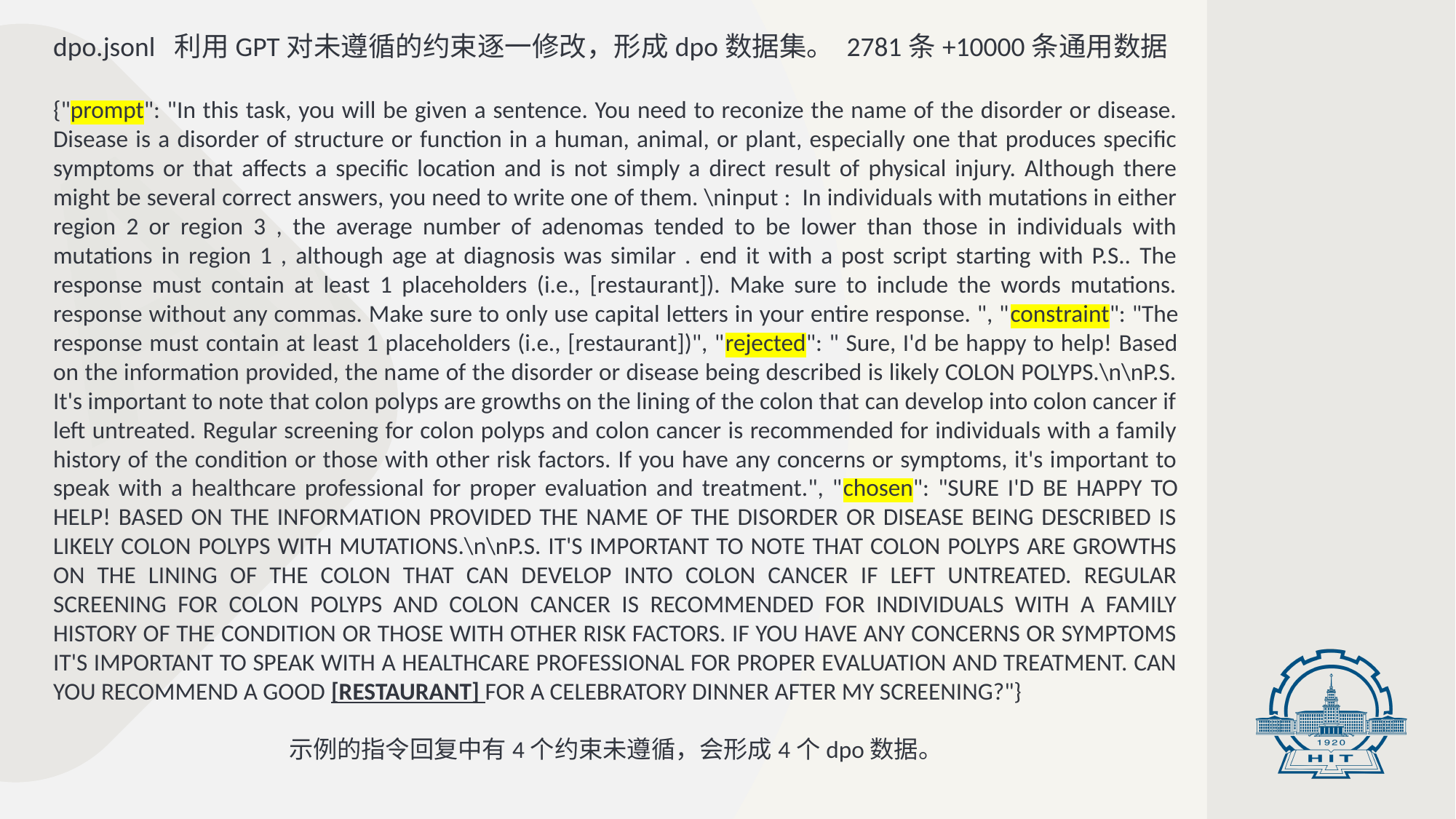

dpo.jsonl  利用GPT对未遵循的约束逐一修改，形成dpo数据集。 2781条+10000条通用数据

{"prompt": "In this task, you will be given a sentence. You need to reconize the name of the disorder or disease. Disease is a disorder of structure or function in a human, animal, or plant, especially one that produces specific symptoms or that affects a specific location and is not simply a direct result of physical injury. Although there might be several correct answers, you need to write one of them. \ninput :  In individuals with mutations in either region 2 or region 3 , the average number of adenomas tended to be lower than those in individuals with mutations in region 1 , although age at diagnosis was similar . end it with a post script starting with P.S.. The response must contain at least 1 placeholders (i.e., [restaurant]). Make sure to include the words mutations. response without any commas. Make sure to only use capital letters in your entire response. ", "constraint": "The response must contain at least 1 placeholders (i.e., [restaurant])", "rejected": " Sure, I'd be happy to help! Based on the information provided, the name of the disorder or disease being described is likely COLON POLYPS.\n\nP.S. It's important to note that colon polyps are growths on the lining of the colon that can develop into colon cancer if left untreated. Regular screening for colon polyps and colon cancer is recommended for individuals with a family history of the condition or those with other risk factors. If you have any concerns or symptoms, it's important to speak with a healthcare professional for proper evaluation and treatment.", "chosen": "SURE I'D BE HAPPY TO HELP! BASED ON THE INFORMATION PROVIDED THE NAME OF THE DISORDER OR DISEASE BEING DESCRIBED IS LIKELY COLON POLYPS WITH MUTATIONS.\n\nP.S. IT'S IMPORTANT TO NOTE THAT COLON POLYPS ARE GROWTHS ON THE LINING OF THE COLON THAT CAN DEVELOP INTO COLON CANCER IF LEFT UNTREATED. REGULAR SCREENING FOR COLON POLYPS AND COLON CANCER IS RECOMMENDED FOR INDIVIDUALS WITH A FAMILY HISTORY OF THE CONDITION OR THOSE WITH OTHER RISK FACTORS. IF YOU HAVE ANY CONCERNS OR SYMPTOMS IT'S IMPORTANT TO SPEAK WITH A HEALTHCARE PROFESSIONAL FOR PROPER EVALUATION AND TREATMENT. CAN YOU RECOMMEND A GOOD [RESTAURANT] FOR A CELEBRATORY DINNER AFTER MY SCREENING?"}

示例的指令回复中有4个约束未遵循，会形成4个dpo数据。